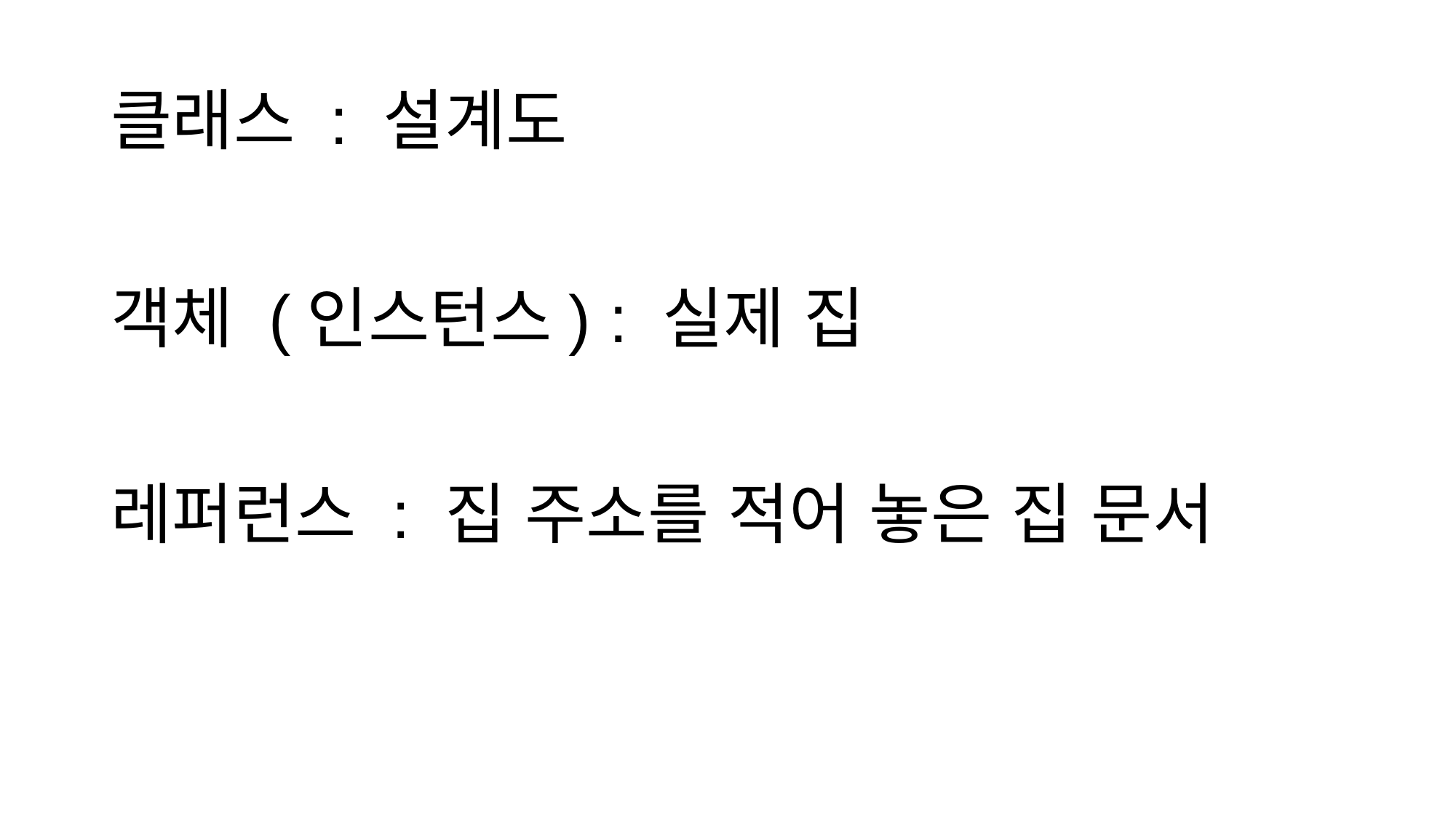

# 클래스 : 설계도
객체 (인스턴스) : 실제 집
레퍼런스 : 집 주소를 적어 놓은 집 문서